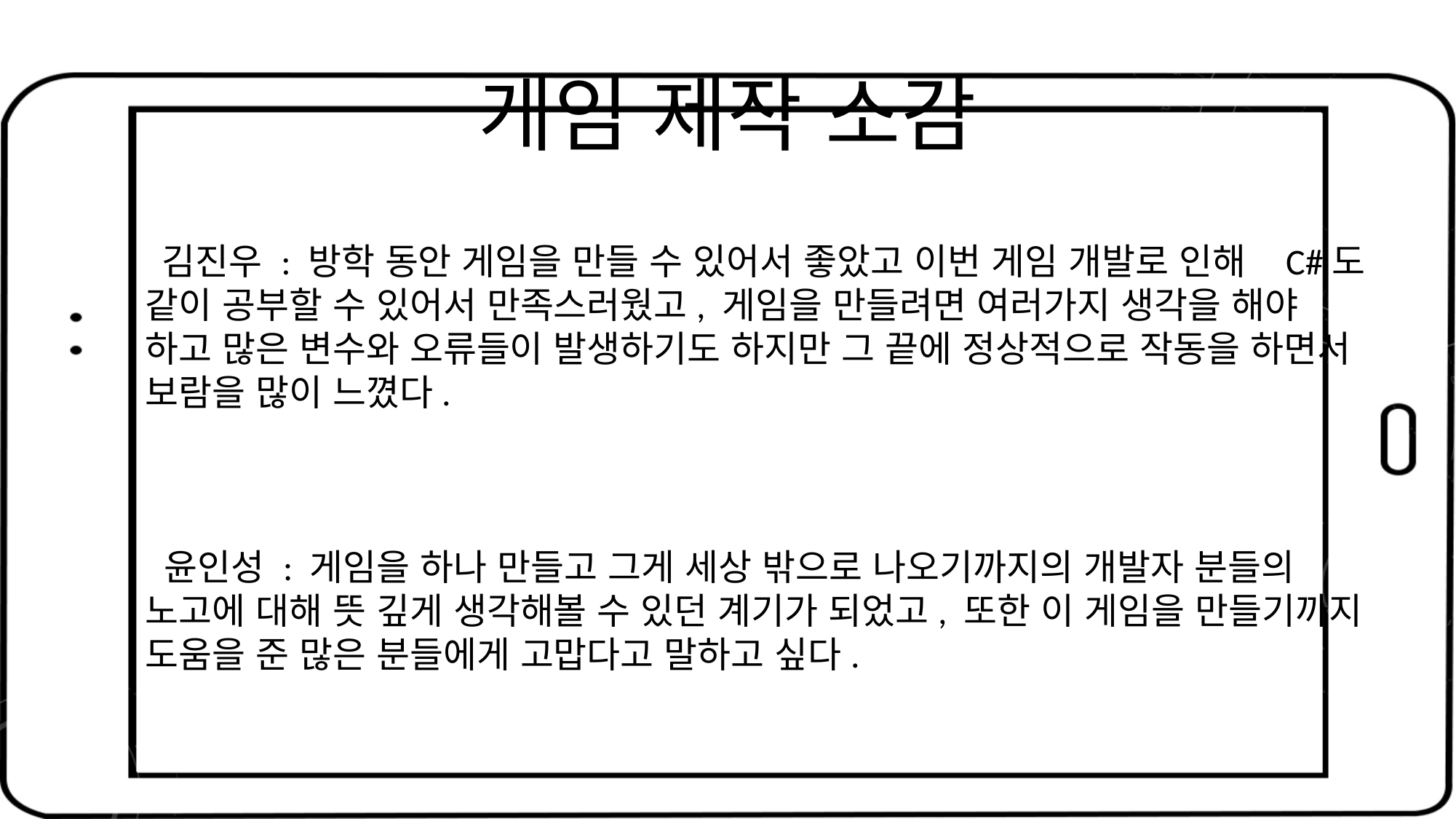

# 게임 제작 소감
 김진우 : 방학 동안 게임을 만들 수 있어서 좋았고 이번 게임 개발로 인해   C#도 같이 공부할 수 있어서 만족스러웠고, 게임을 만들려면 여러가지 생각을 해야 하고 많은 변수와 오류들이 발생하기도 하지만 그 끝에 정상적으로 작동을 하면서 보람을 많이 느꼈다.

 윤인성 : 게임을 하나 만들고 그게 세상 밖으로 나오기까지의 개발자 분들의 노고에 대해 뜻 깊게 생각해볼 수 있던 계기가 되었고, 또한 이 게임을 만들기까지 도움을 준 많은 분들에게 고맙다고 말하고 싶다.